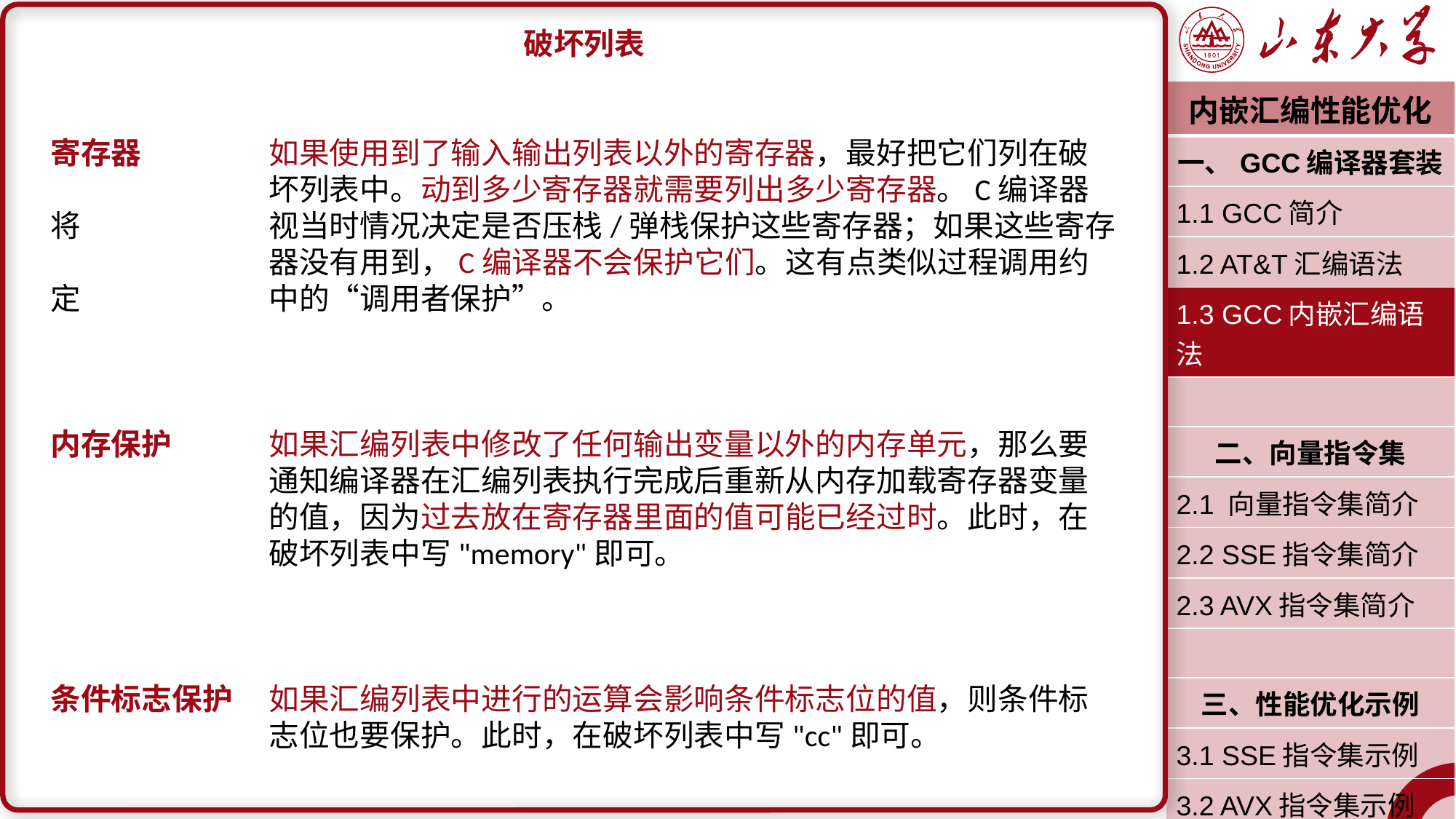

破坏列表

寄存器		如果使用到了输入输出列表以外的寄存器，最好把它们列在破		坏列表中。动到多少寄存器就需要列出多少寄存器。C编译器将		视当时情况决定是否压栈/弹栈保护这些寄存器；如果这些寄存		器没有用到，C编译器不会保护它们。这有点类似过程调用约定		中的“调用者保护”。

内存保护	如果汇编列表中修改了任何输出变量以外的内存单元，那么要		通知编译器在汇编列表执行完成后重新从内存加载寄存器变量		的值，因为过去放在寄存器里面的值可能已经过时。此时，在		破坏列表中写"memory"即可。

条件标志保护	如果汇编列表中进行的运算会影响条件标志位的值，则条件标		志位也要保护。此时，在破坏列表中写"cc"即可。
| 内嵌汇编性能优化 |
| --- |
| 一、GCC编译器套装 |
| 1.1 GCC简介 |
| 1.2 AT&T汇编语法 |
| 1.3 GCC内嵌汇编语法 |
|  |
| 二、向量指令集 |
| 2.1 向量指令集简介 |
| 2.2 SSE指令集简介 |
| 2.3 AVX指令集简介 |
|  |
| 三、性能优化示例 |
| 3.1 SSE指令集示例 |
| 3.2 AVX指令集示例 |
| 潘润宇 2022.09 |